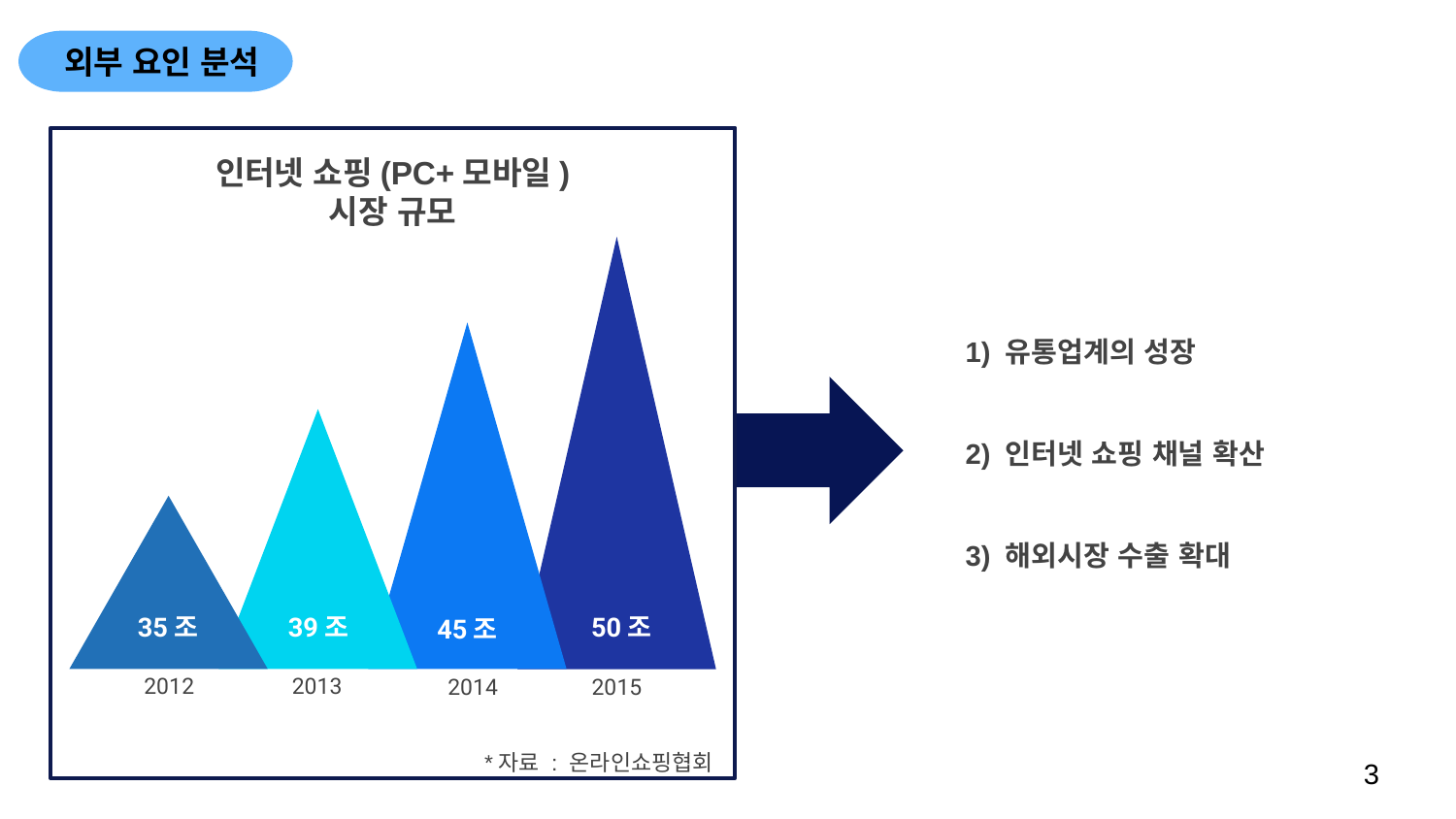

외부 요인 분석

인터넷 쇼핑(PC+모바일)
시장 규모

35조
39조
50조
45조
2012
2013
2014
2015
*자료 : 온라인쇼핑협회
1) 유통업계의 성장

2) 인터넷 쇼핑 채널 확산

3) 해외시장 수출 확대
3